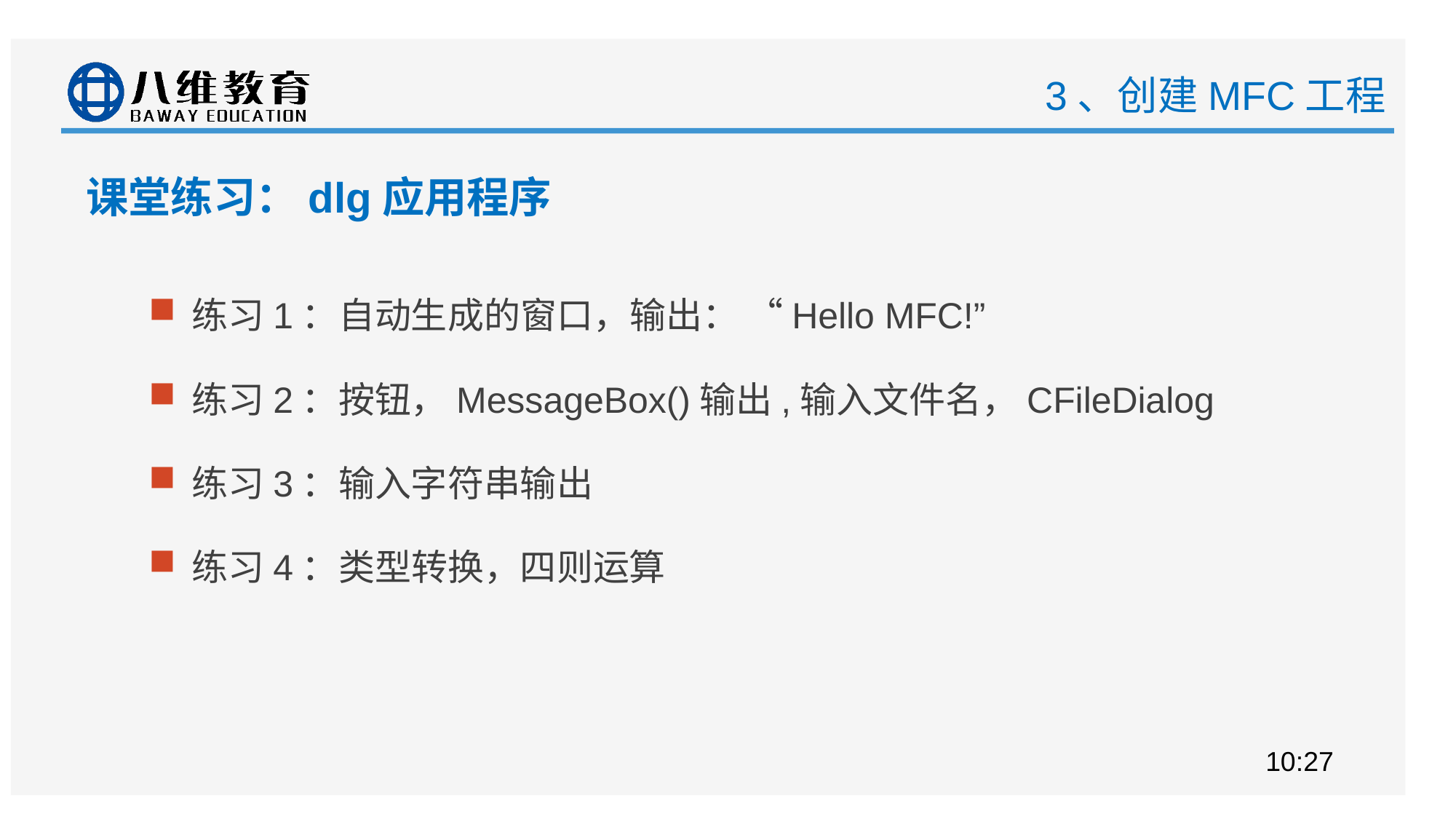

# 3、创建MFC工程
课堂练习：dlg应用程序

练习1：自动生成的窗口，输出： “Hello MFC!”
练习2：按钮，MessageBox()输出,输入文件名，CFileDialog
练习3：输入字符串输出
练习4：类型转换，四则运算